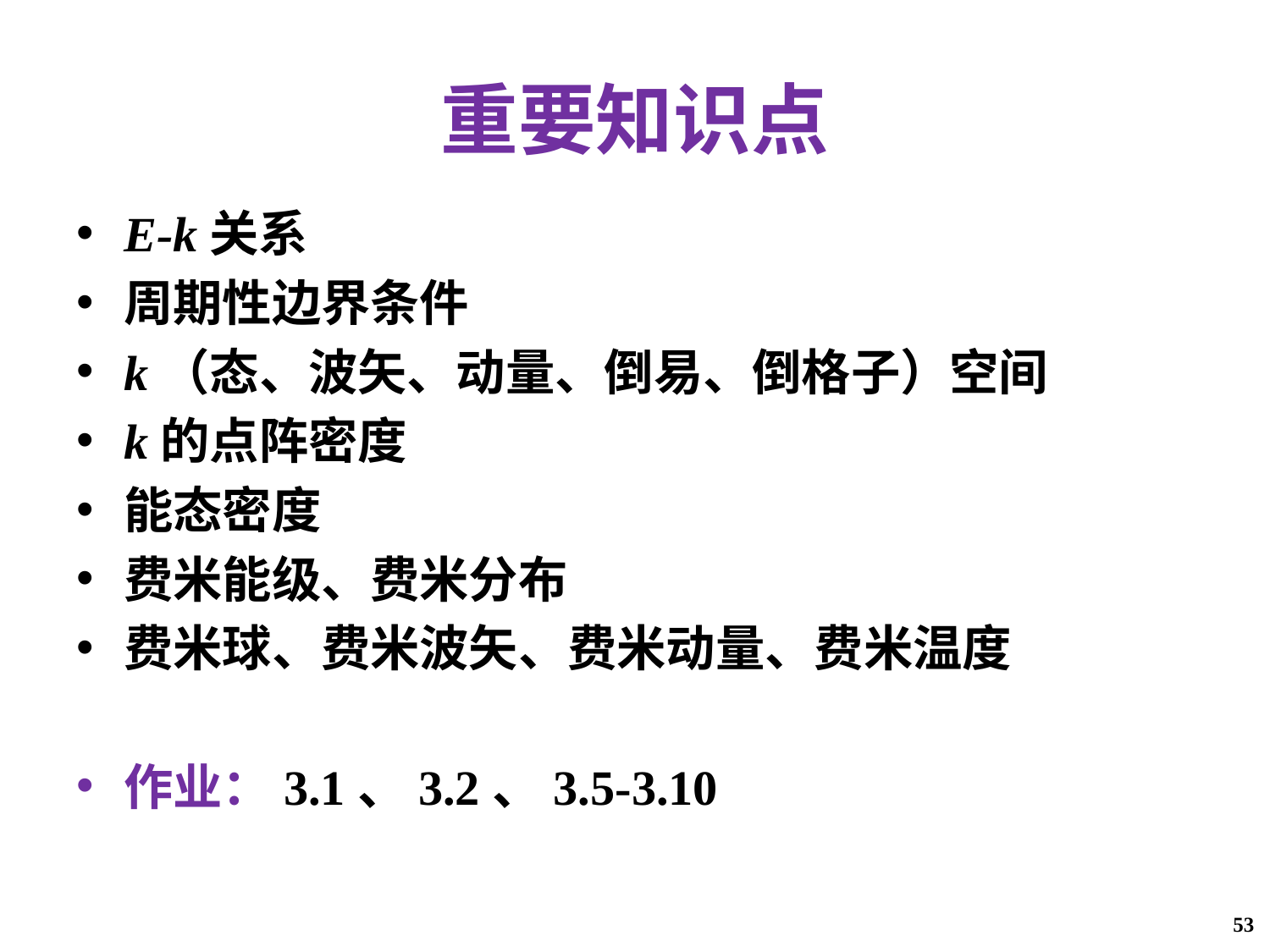

# 重要知识点
E-k关系
周期性边界条件
k（态、波矢、动量、倒易、倒格子）空间
k的点阵密度
能态密度
费米能级、费米分布
费米球、费米波矢、费米动量、费米温度

作业：3.1、3.2、3.5-3.10
53